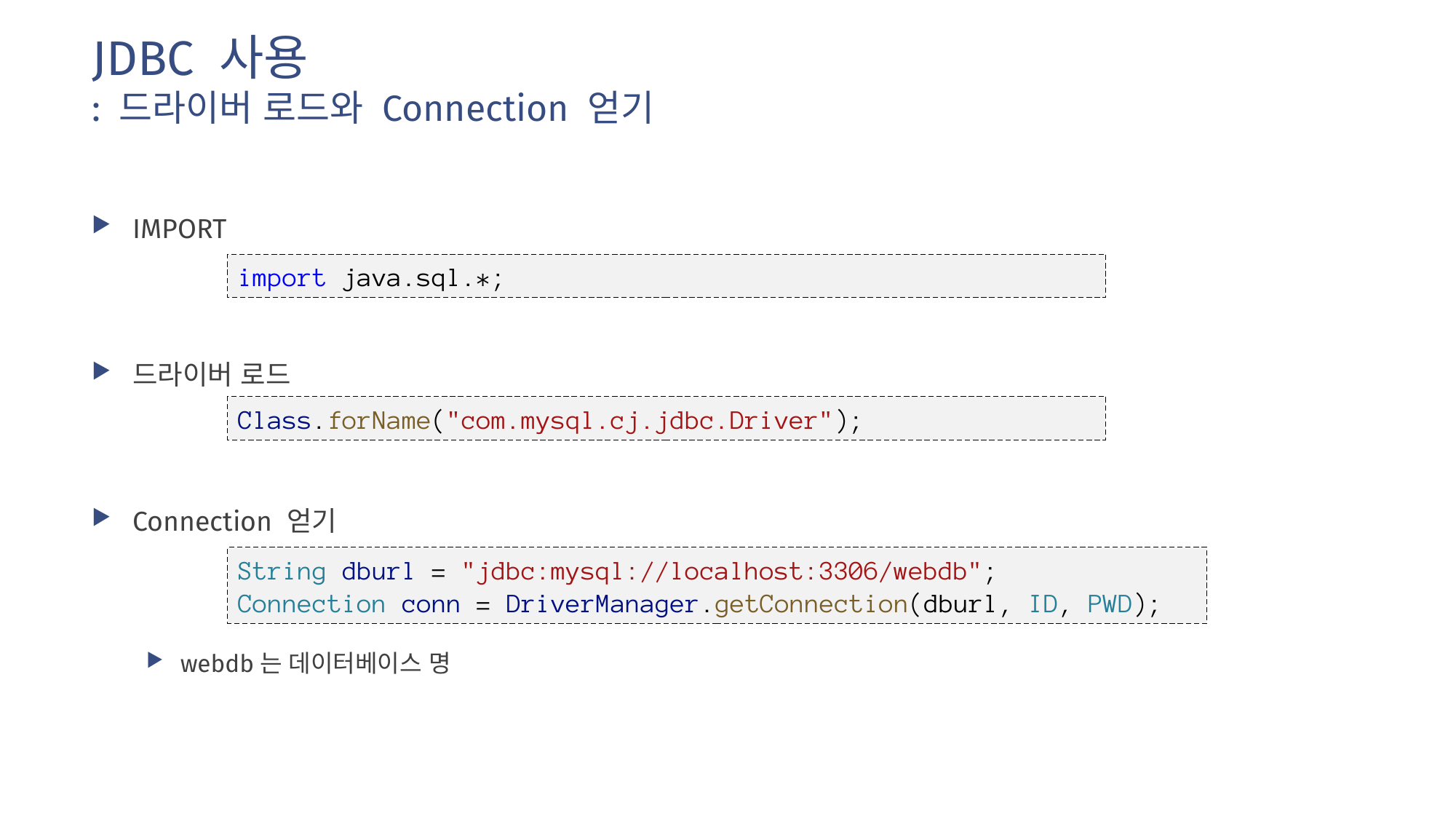

# JDBC 사용 : 드라이버 로드와 Connection 얻기

IMPORT

드라이버 로드

Connection 얻기

webdb는 데이터베이스 명
import java.sql.*;
Class.forName("com.mysql.cj.jdbc.Driver");
String dburl = "jdbc:mysql://localhost:3306/webdb";
Connection conn = DriverManager.getConnection(dburl, ID, PWD);